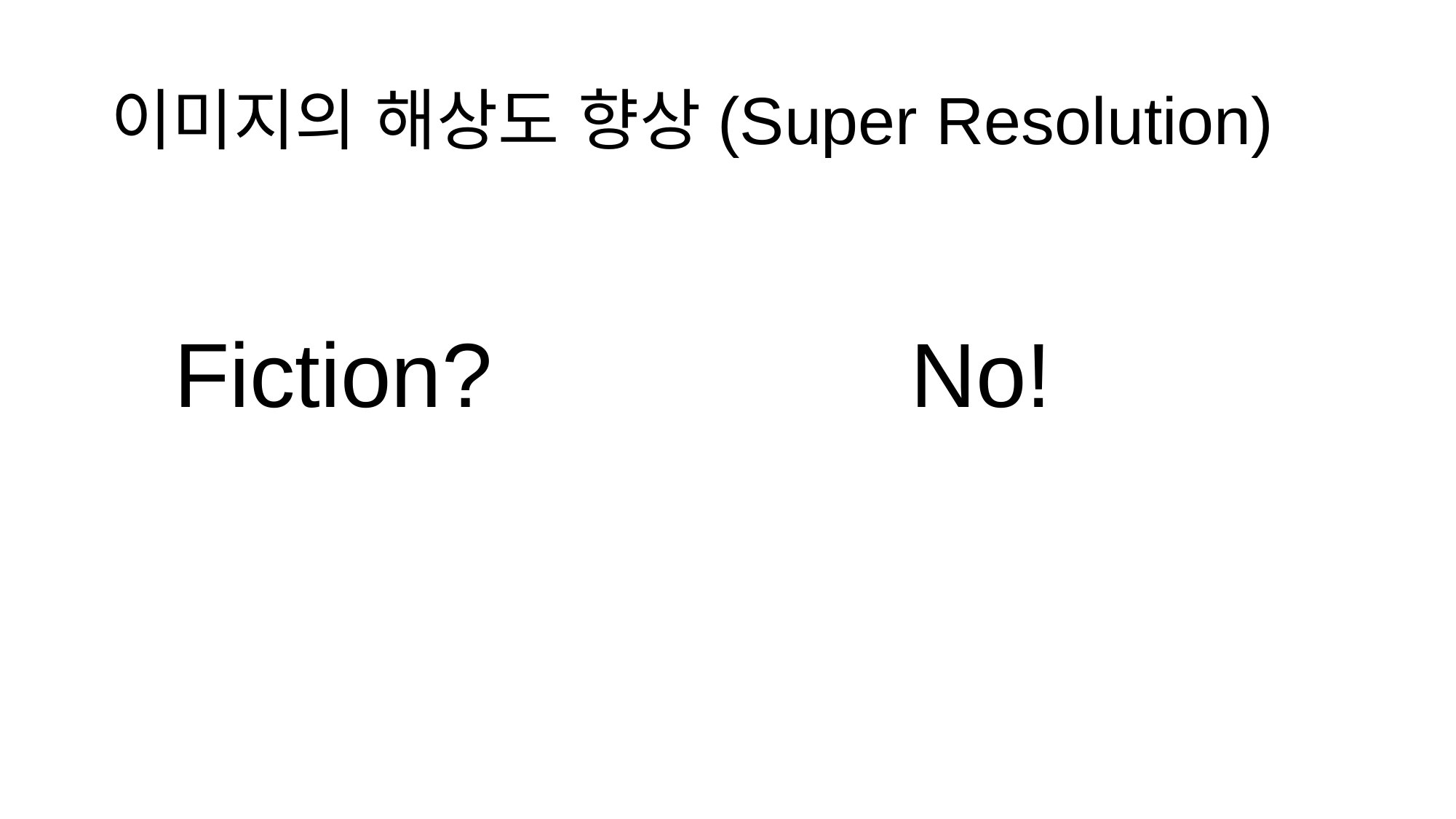

# 이미지의 해상도 향상(Super Resolution)
Fiction?
No!